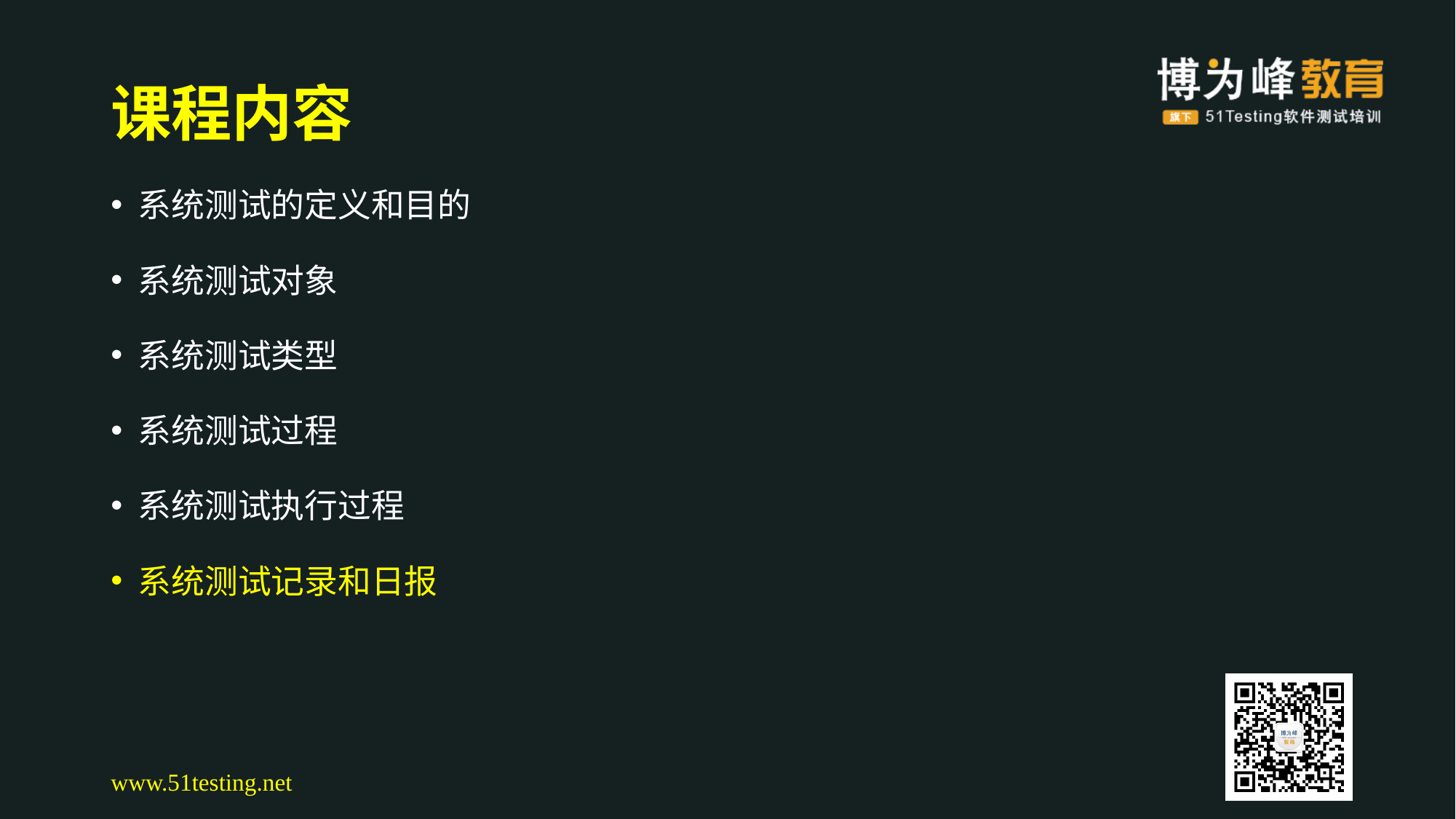

# 课程内容
系统测试的定义和目的
系统测试对象
系统测试类型
系统测试过程
系统测试执行过程
系统测试记录和日报
www.51testing.net